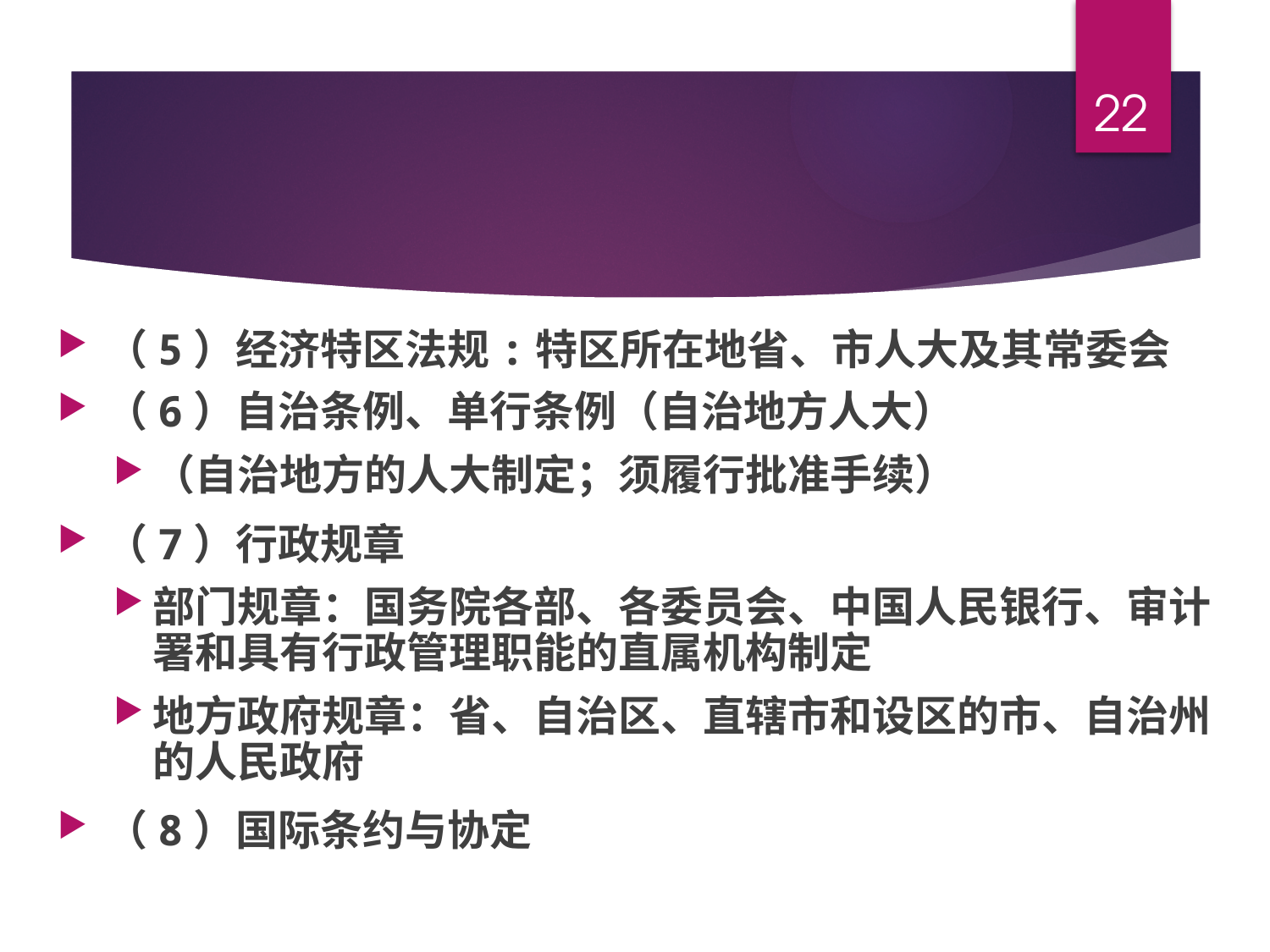

22
#
（5）经济特区法规:特区所在地省、市人大及其常委会
（6）自治条例、单行条例（自治地方人大）
（自治地方的人大制定；须履行批准手续）
（7）行政规章
部门规章：国务院各部、各委员会、中国人民银行、审计署和具有行政管理职能的直属机构制定
地方政府规章：省、自治区、直辖市和设区的市、自治州的人民政府
（8）国际条约与协定